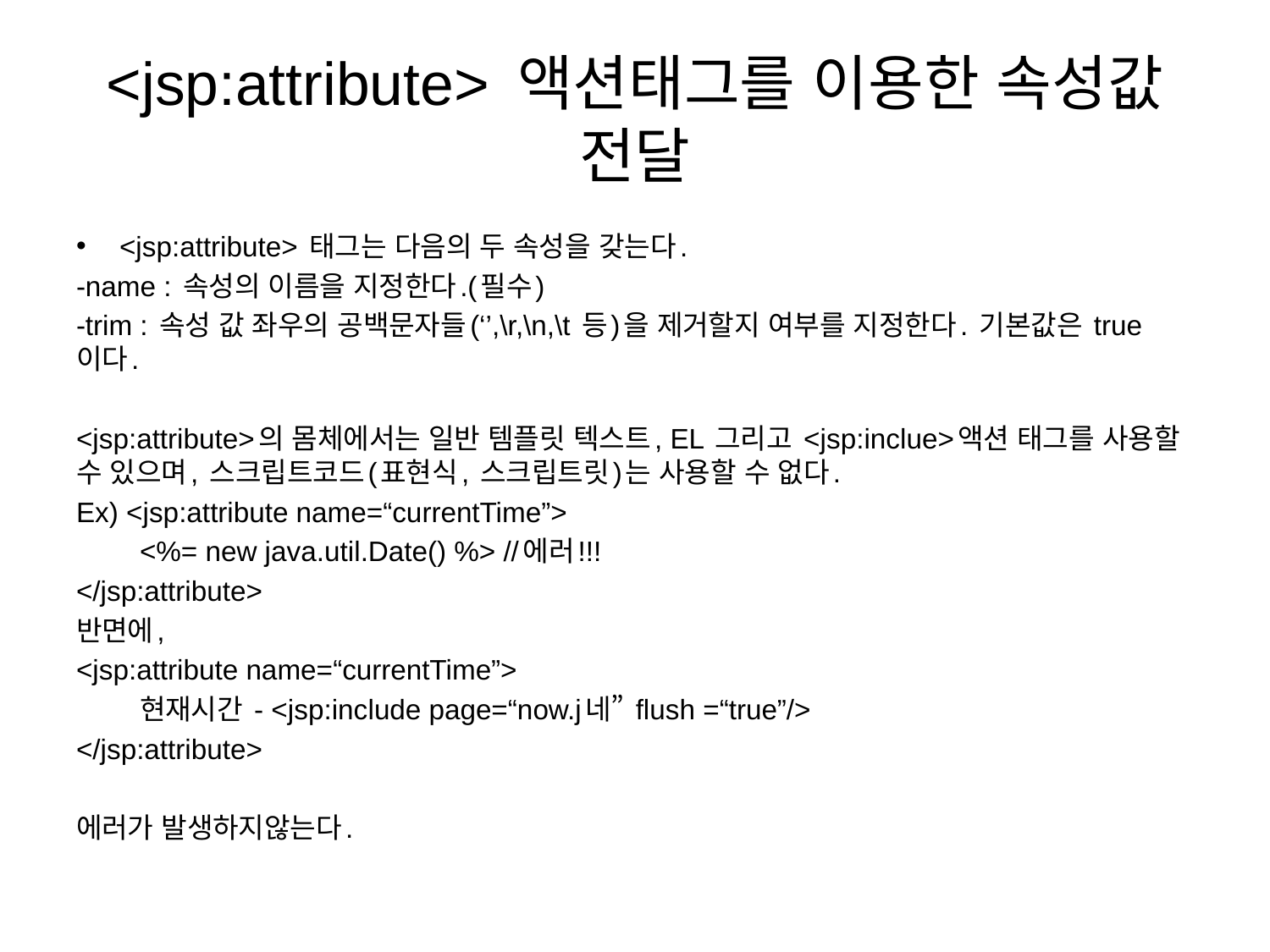

# <jsp:attribute> 액션태그를 이용한 속성값 전달
<jsp:attribute> 태그는 다음의 두 속성을 갖는다.
-name : 속성의 이름을 지정한다.(필수)
-trim : 속성 값 좌우의 공백문자들(‘’,\r,\n,\t 등)을 제거할지 여부를 지정한다. 기본값은 true이다.

<jsp:attribute>의 몸체에서는 일반 템플릿 텍스트, EL 그리고 <jsp:inclue>액션 태그를 사용할 수 있으며, 스크립트코드(표현식, 스크립트릿)는 사용할 수 없다.
Ex) <jsp:attribute name=“currentTime”>
	<%= new java.util.Date() %> //에러!!!
</jsp:attribute>
반면에,
<jsp:attribute name=“currentTime”>
	현재시간 - <jsp:include page=“now.j네” flush =“true”/>
</jsp:attribute>

에러가 발생하지않는다.